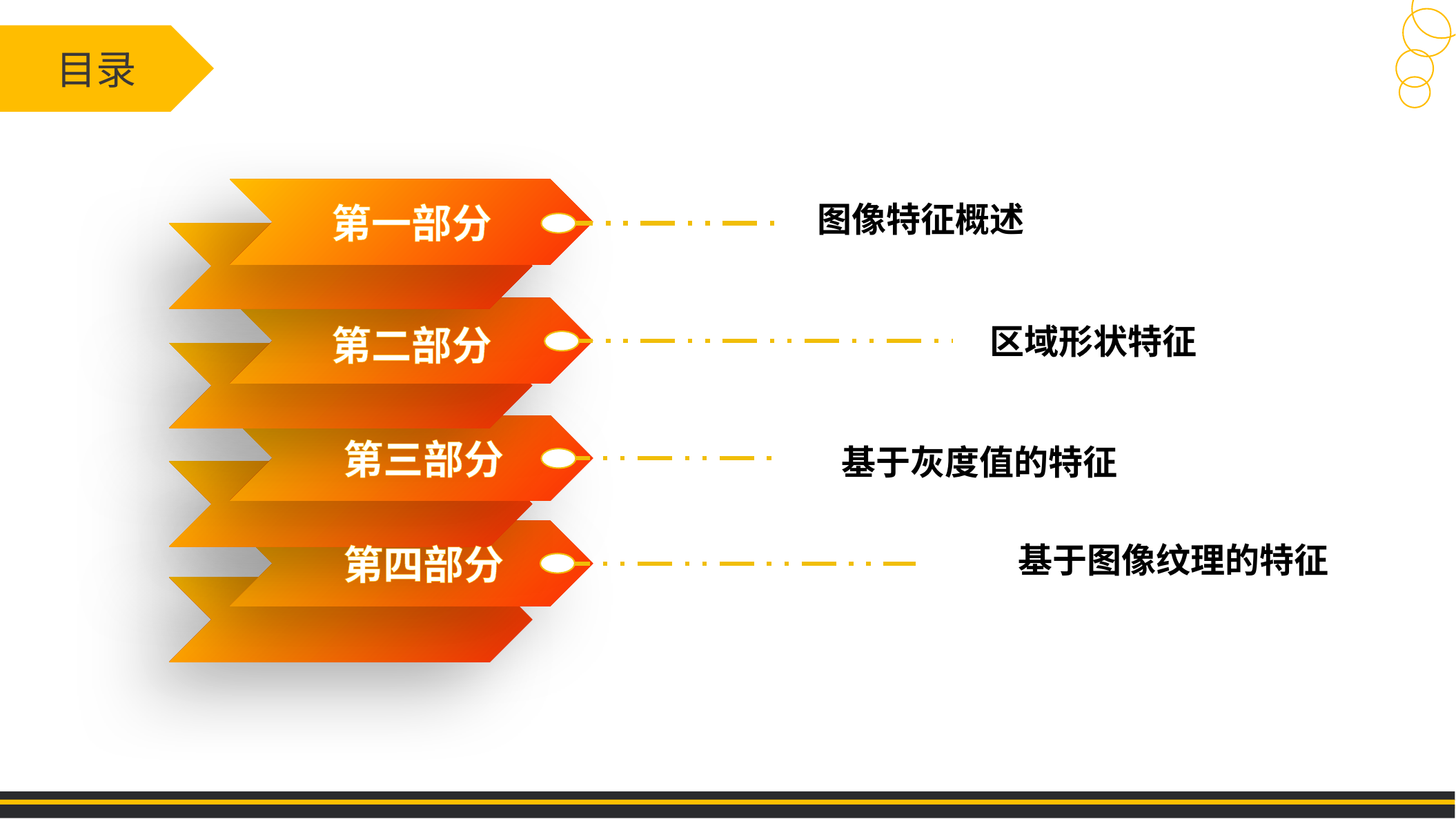

目录

图像特征概述
第一部分

区域形状特征
第二部分

第三部分
基于灰度值的特征

基于图像纹理的特征
第四部分